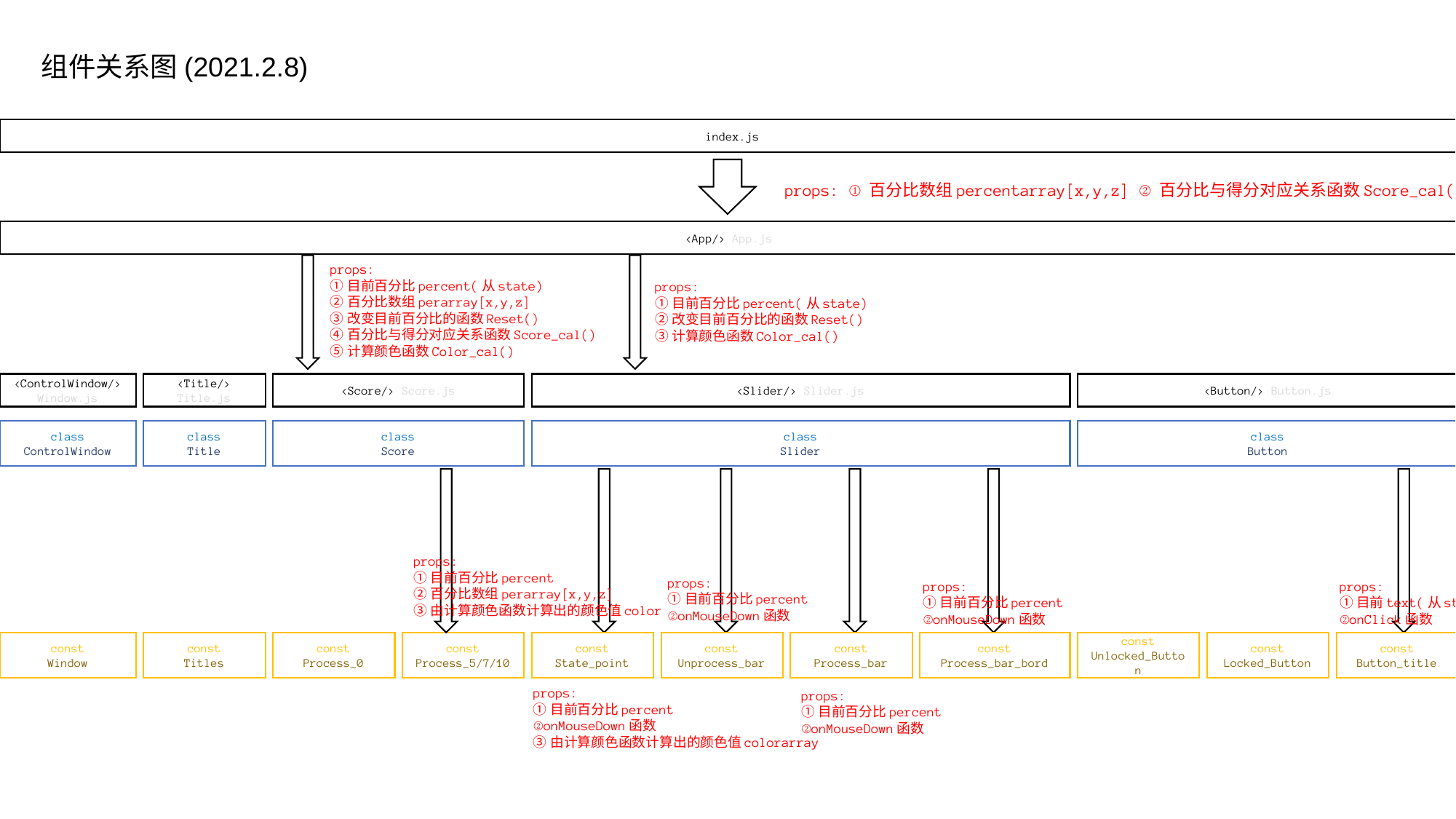

组件关系图(2021.2.8)
index.js

props: ①百分比数组percentarray[x,y,z] ②百分比与得分对应关系函数Score_cal()
<App/> App.js

props:
①目前百分比percent(从state)
②百分比数组perarray[x,y,z]
③改变目前百分比的函数Reset()
④百分比与得分对应关系函数Score_cal()
⑤计算颜色函数Color_cal()

props:
①目前百分比percent(从state)
②改变目前百分比的函数Reset()
③计算颜色函数Color_cal()
<ControlWindow/> Window.js
<Title/> Title.js
<Score/> Score.js
<Slider/> Slider.js
<Button/> Button.js
class ControlWindow
class
Title
class
Score
class
Slider
class
Button

props:
①目前百分比percent
②百分比数组perarray[x,y,z]
③由计算颜色函数计算出的颜色值color
props:
①目前百分比percent
②onMouseDown函数
props:
①目前百分比percent
②onMouseDown函数
props:
①目前text(从state)
②onClick函数
const
Window
const
Titles
const
Process_0
const
Process_5/7/10
const
State_point
const
Unprocess_bar
const
Process_bar
const
Process_bar_bord
const
Unlocked_Button
const
Locked_Button
const
Button_title
props:
①目前百分比percent
②onMouseDown函数
③由计算颜色函数计算出的颜色值colorarray
props:
①目前百分比percent
②onMouseDown函数